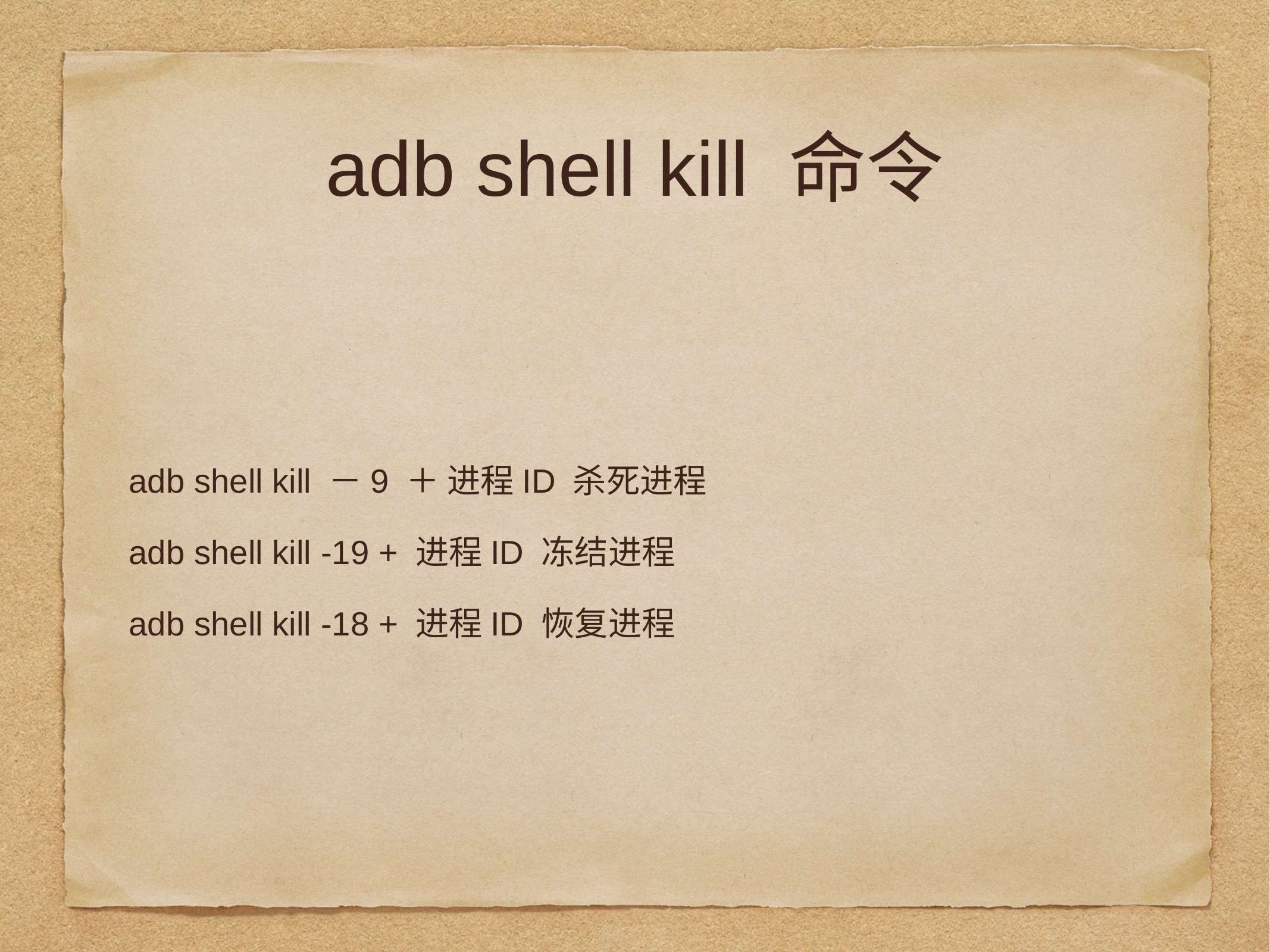

# adb shell kill 命令
adb shell kill －9 ＋ 进程ID 杀死进程
adb shell kill -19 + 进程ID 冻结进程
adb shell kill -18 + 进程ID 恢复进程